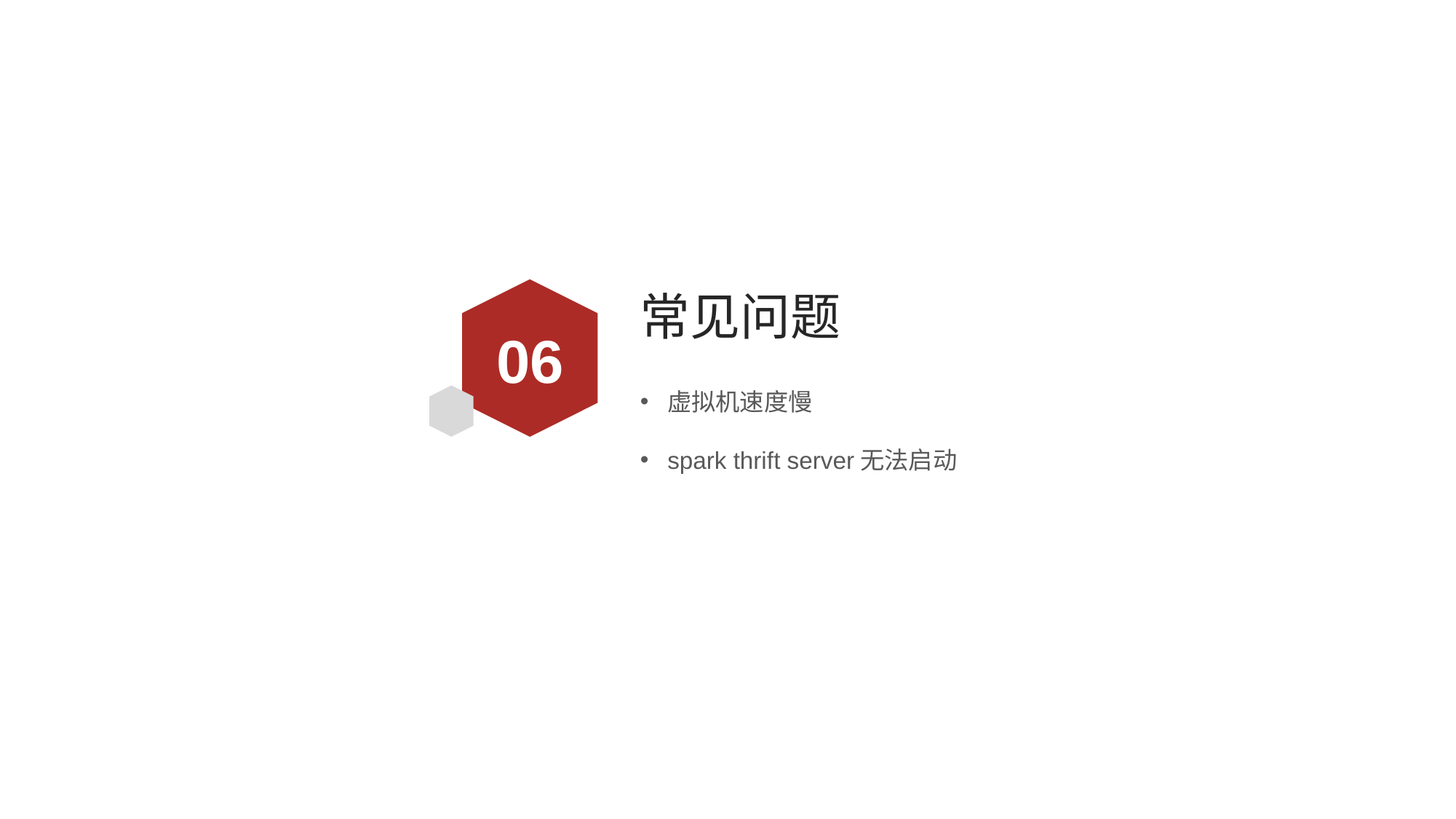

# 常见问题
06
虚拟机速度慢
spark thrift server无法启动